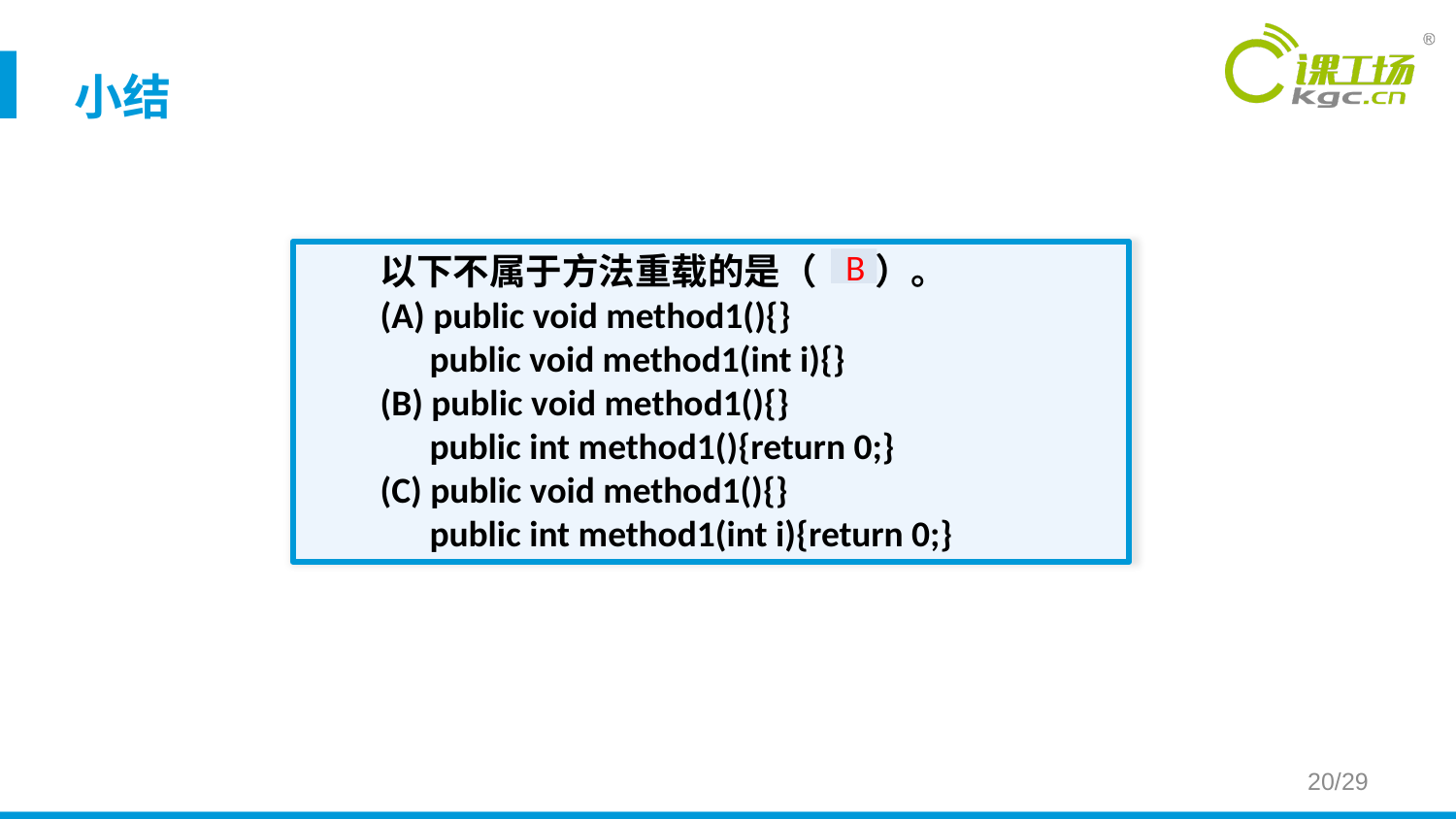

小结
以下不属于方法重载的是（       ）。
(A) public void method1(){}
      public void method1(int i){}
(B) public void method1(){}
      public int method1(){return 0;}
(C) public void method1(){}
      public int method1(int i){return 0;}
B
20/29